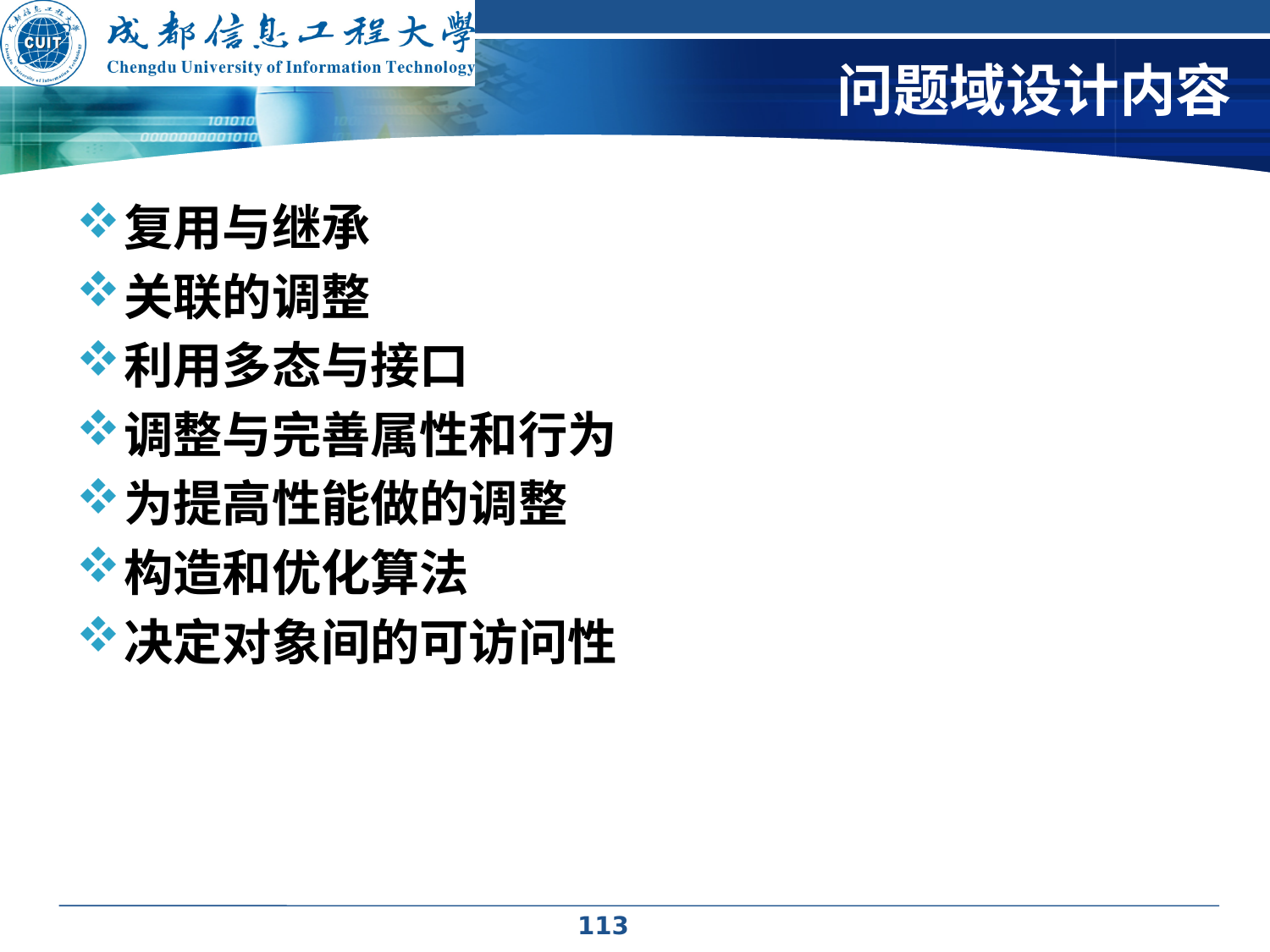

# 问题域设计内容
复用与继承
关联的调整
利用多态与接口
调整与完善属性和行为
为提高性能做的调整
构造和优化算法
决定对象间的可访问性
113